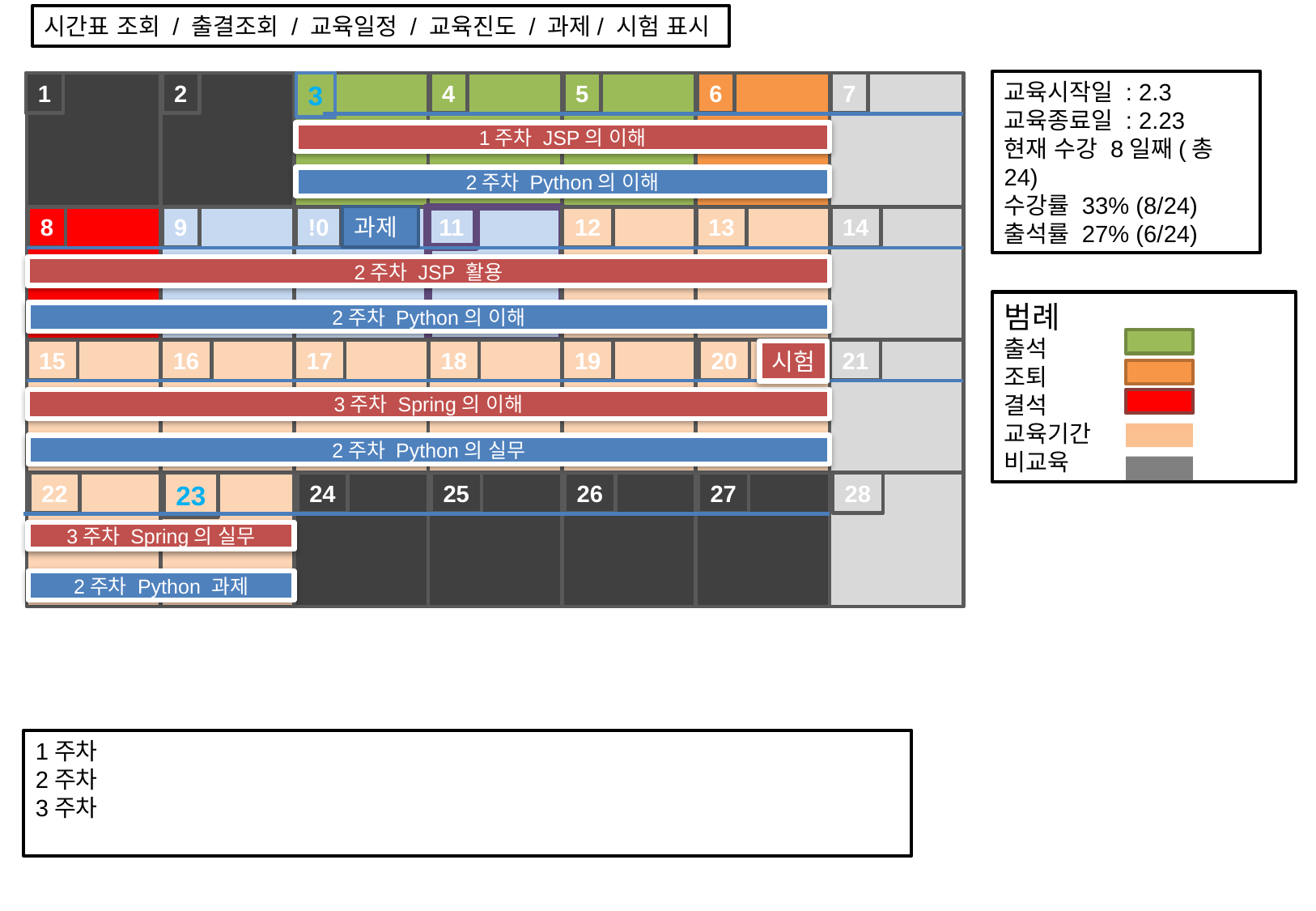

시간표 조회 / 출결조회 / 교육일정 / 교육진도 / 과제/ 시험 표시
교육시작일 : 2.3
교육종료일 : 2.23
현재 수강 8일째(총24)
수강률 33% (8/24)
출석률 27% (6/24)

1

2

3

4

5

6

7
1주차 JSP의 이해
2주차 Python의 이해

8

9

!0
과제

11

12

13

14
2주차 JSP 활용
범례
출석
조퇴
결석
교육기간
비교육
2주차 Python의 이해

15

16

17

18

19

20

21
시험

3주차 Spring의 이해

2주차 Python의 실무

22

23

24

25

26

27

28
3주차 Spring의 실무
2주차 Python 과제
1주차
2주차
3주차